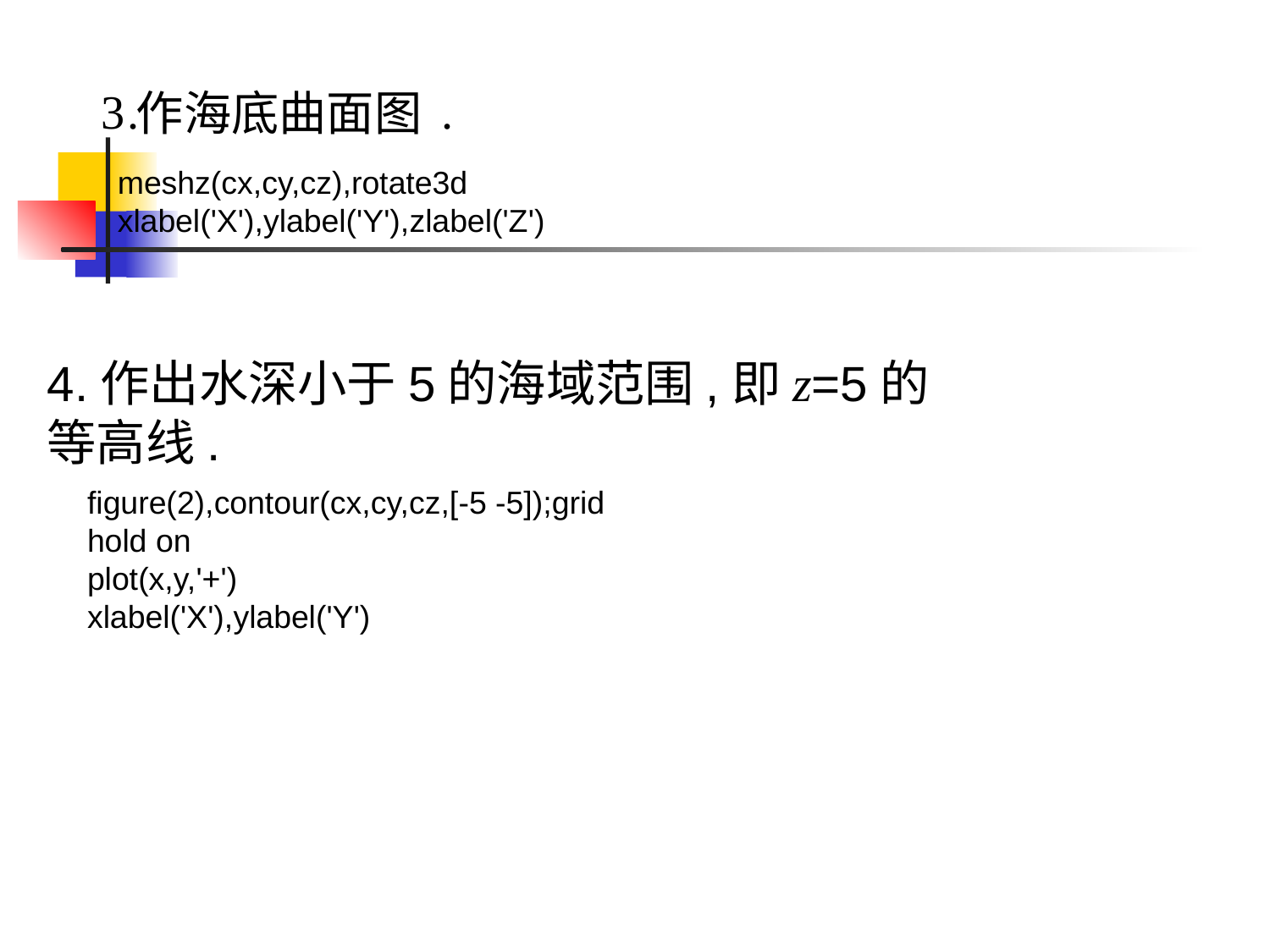

3
.
.
作海底曲面图

meshz(cx,cy,cz),rotate3d
xlabel('X'),ylabel('Y'),zlabel('Z')

4.作出水深小于5的海域范围,即z=5的等高线.
figure(2),contour(cx,cy,cz,[-5 -5]);grid
hold on
plot(x,y,'+')
xlabel('X'),ylabel('Y')